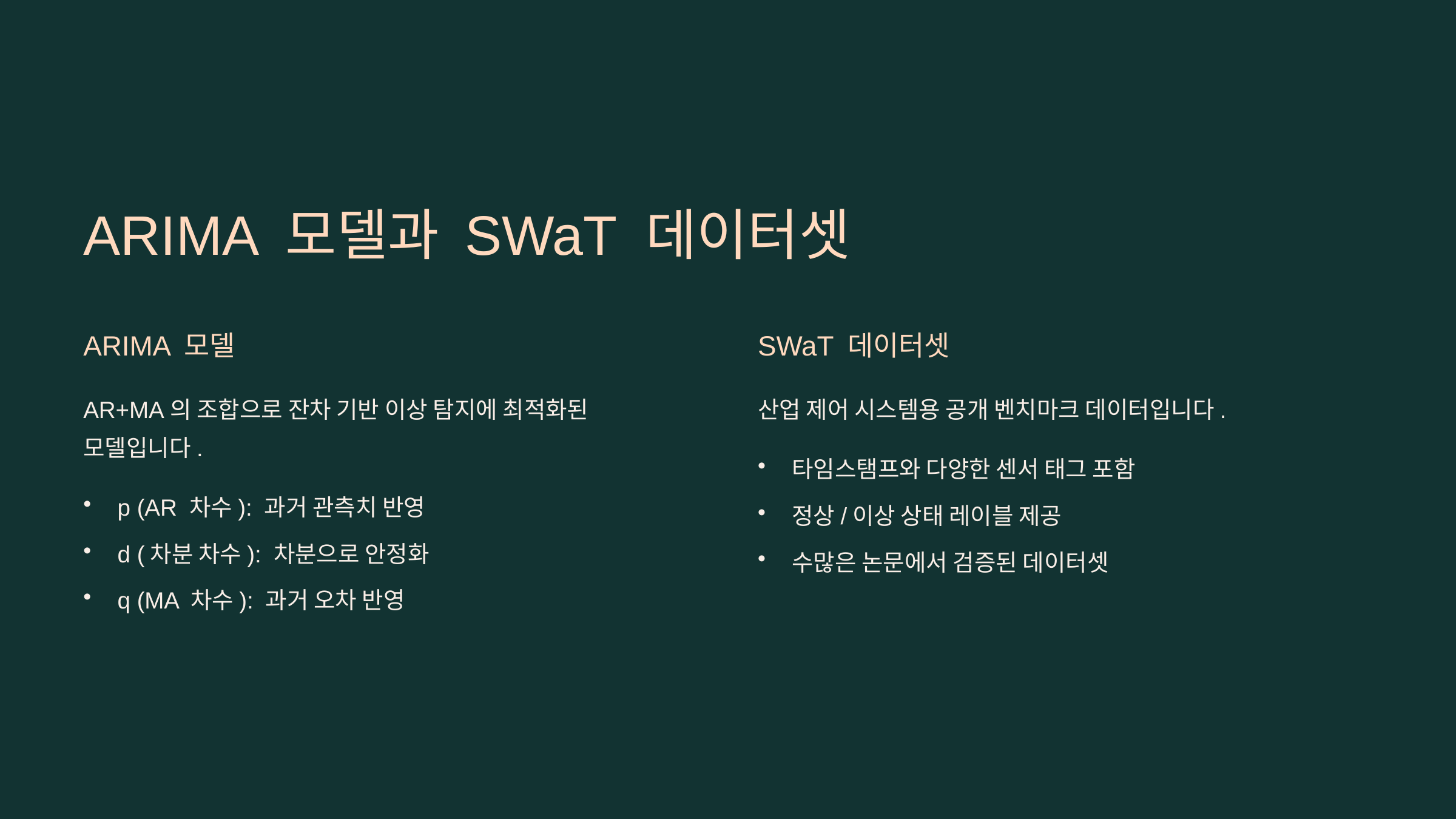

ARIMA 모델과 SWaT 데이터셋
ARIMA 모델
SWaT 데이터셋
AR+MA의 조합으로 잔차 기반 이상 탐지에 최적화된 모델입니다.
산업 제어 시스템용 공개 벤치마크 데이터입니다.
타임스탬프와 다양한 센서 태그 포함
p (AR 차수): 과거 관측치 반영
정상/이상 상태 레이블 제공
d (차분 차수): 차분으로 안정화
수많은 논문에서 검증된 데이터셋
q (MA 차수): 과거 오차 반영